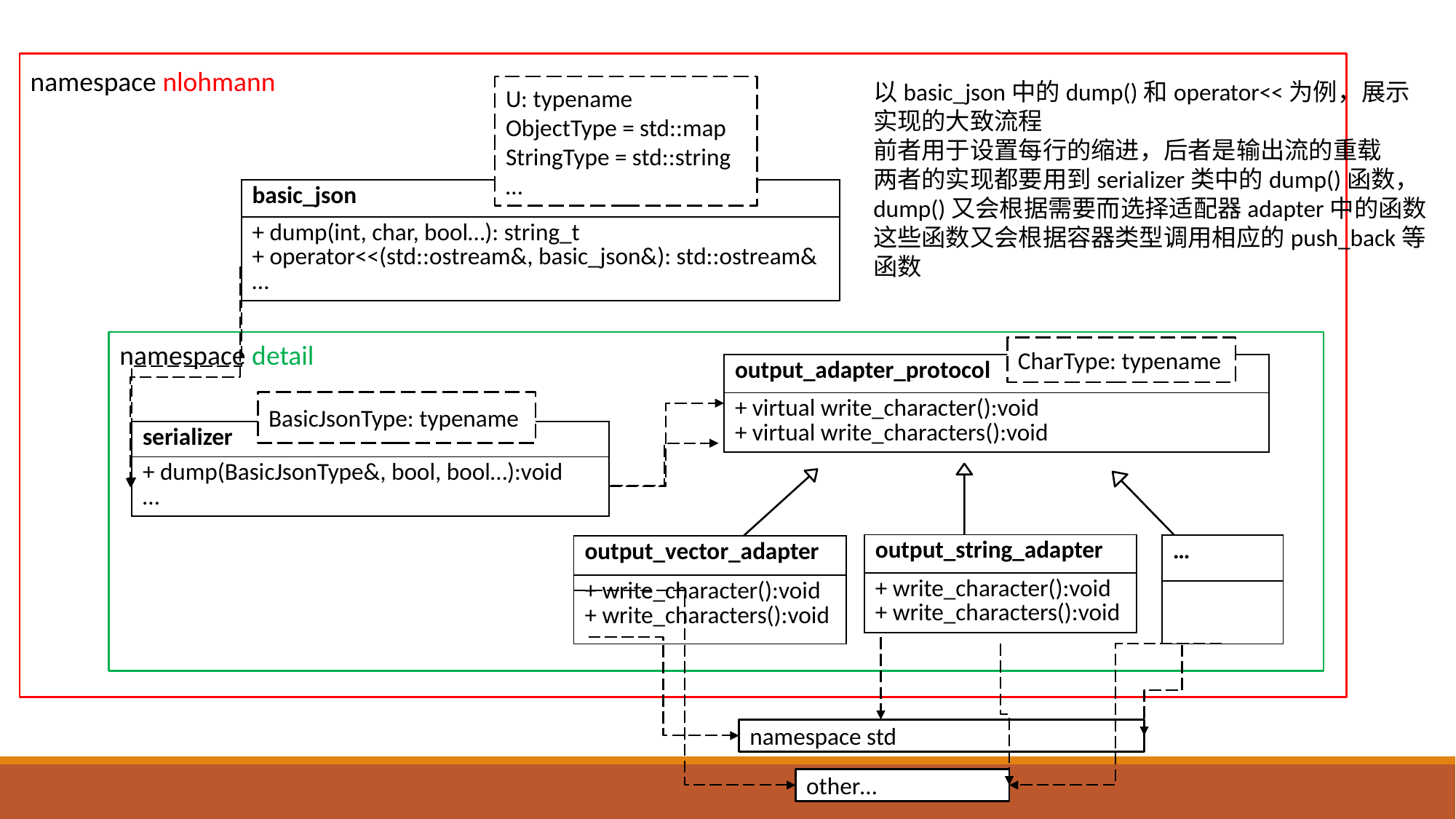

#
namespace nlohmann

以basic_json中的dump()和operator<<为例，展示实现的大致流程
前者用于设置每行的缩进，后者是输出流的重载
两者的实现都要用到serializer类中的dump()函数，dump()又会根据需要而选择适配器adapter中的函数
这些函数又会根据容器类型调用相应的push_back等函数
U: typename
ObjectType = std::map
StringType = std::string
…
| basic\_json |
| --- |
| + dump(int, char, bool…): string\_t + operator<<(std::ostream&, basic\_json&): std::ostream& … |
namespace detail

CharType: typename
| output\_adapter\_protocol |
| --- |
| + virtual write\_character():void + virtual write\_characters():void |
BasicJsonType: typename
| serializer |
| --- |
| + dump(BasicJsonType&, bool, bool…):void … |

| output\_string\_adapter |
| --- |
| + write\_character():void + write\_characters():void |
| … |
| --- |
|  |
| output\_vector\_adapter |
| --- |
| + write\_character():void + write\_characters():void |
namespace std
other…